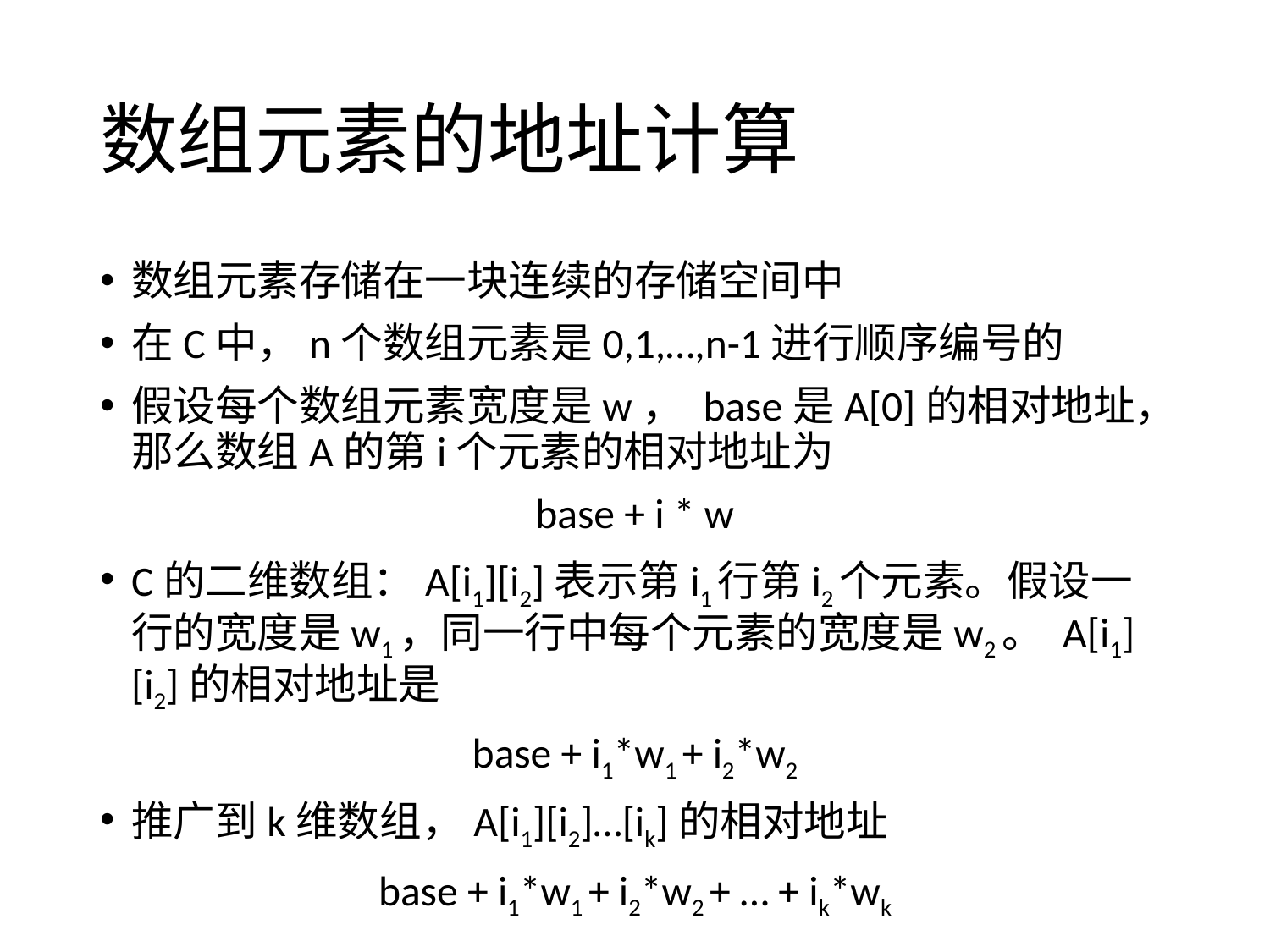

# 数组元素的地址计算
数组元素存储在一块连续的存储空间中
在C中，n个数组元素是0,1,…,n-1进行顺序编号的
假设每个数组元素宽度是w， base是A[0]的相对地址，那么数组A的第i个元素的相对地址为
base + i * w
C的二维数组：A[i1][i2]表示第i1行第i2个元素。假设一行的宽度是w1，同一行中每个元素的宽度是w2。 A[i1][i2]的相对地址是
base + i1*w1 + i2*w2
推广到k维数组，A[i1][i2]…[ik]的相对地址
base + i1*w1 + i2*w2 + … + ik*wk